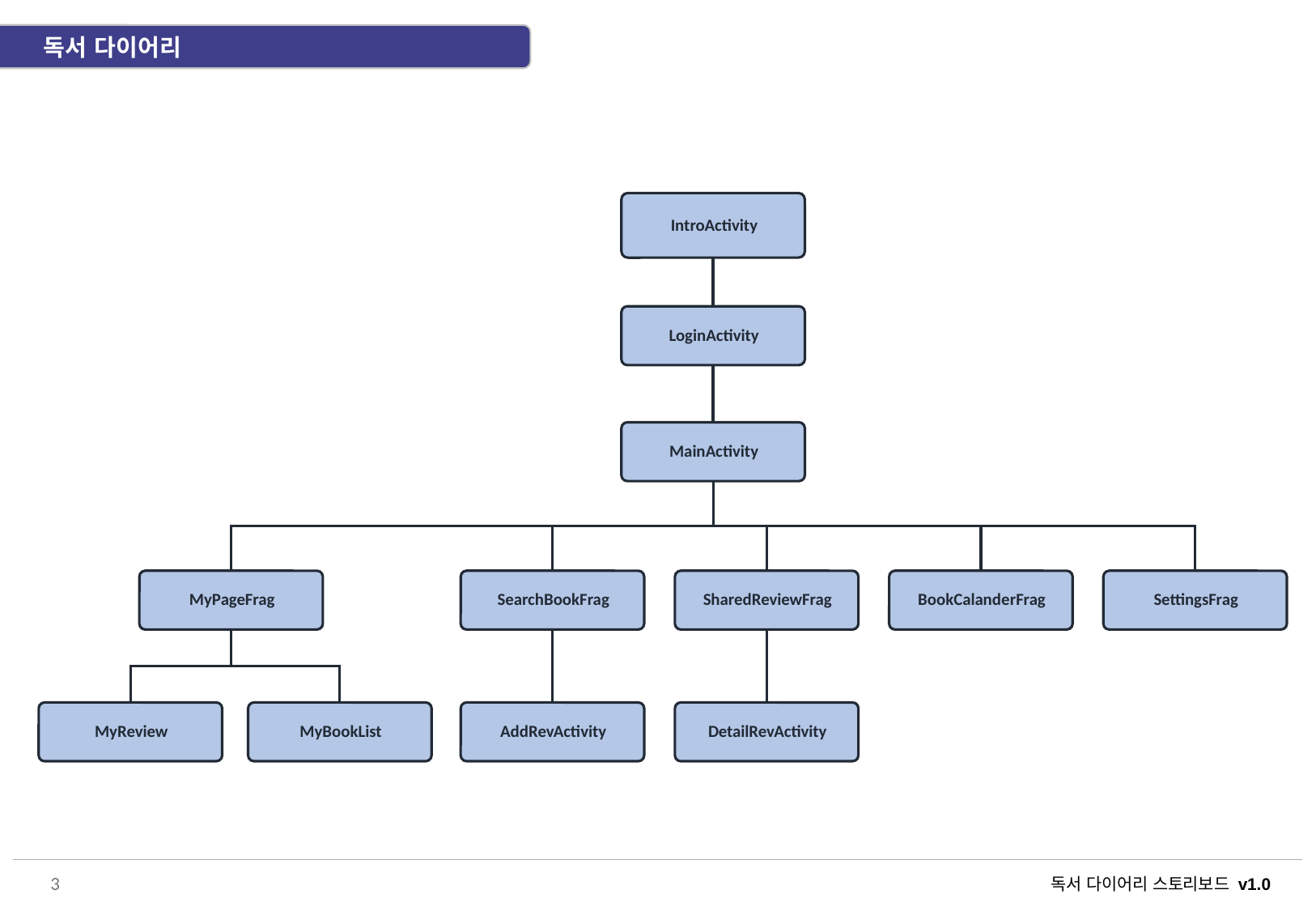

독서 다이어리
IntroActivity
LoginActivity
MainActivity
MyPageFrag
MyReview
MyBookList
SearchBookFrag
AddRevActivity
SharedReviewFrag
DetailRevActivity
BookCalanderFrag
SettingsFrag
3